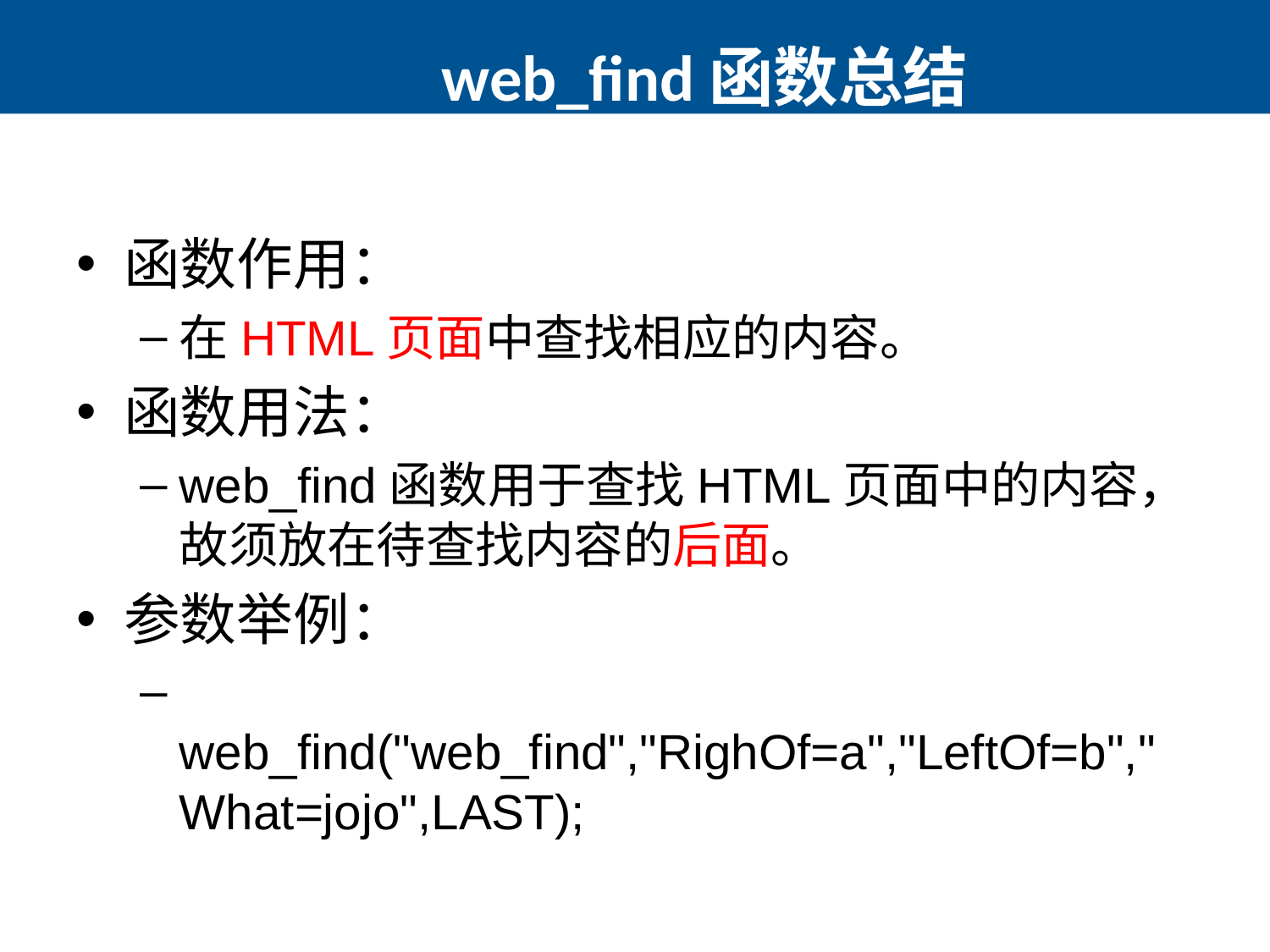

# web_find函数总结

函数作用：
在HTML页面中查找相应的内容。
函数用法：
web_find函数用于查找HTML页面中的内容，故须放在待查找内容的后面。
参数举例：
	web_find("web_find","RighOf=a","LeftOf=b","What=jojo",LAST);